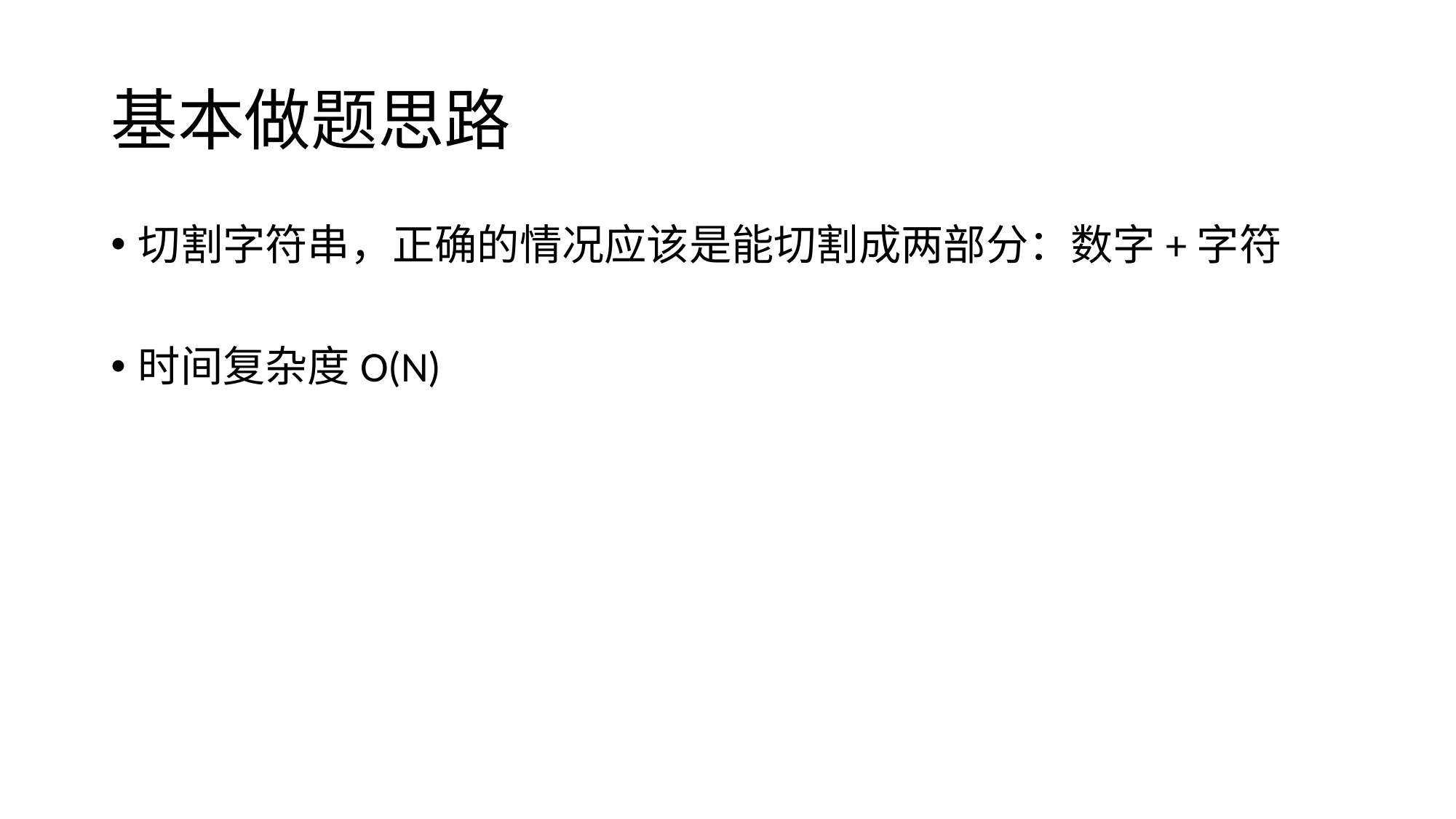

# 基本做题思路
切割字符串，正确的情况应该是能切割成两部分：数字+字符

时间复杂度O(N)